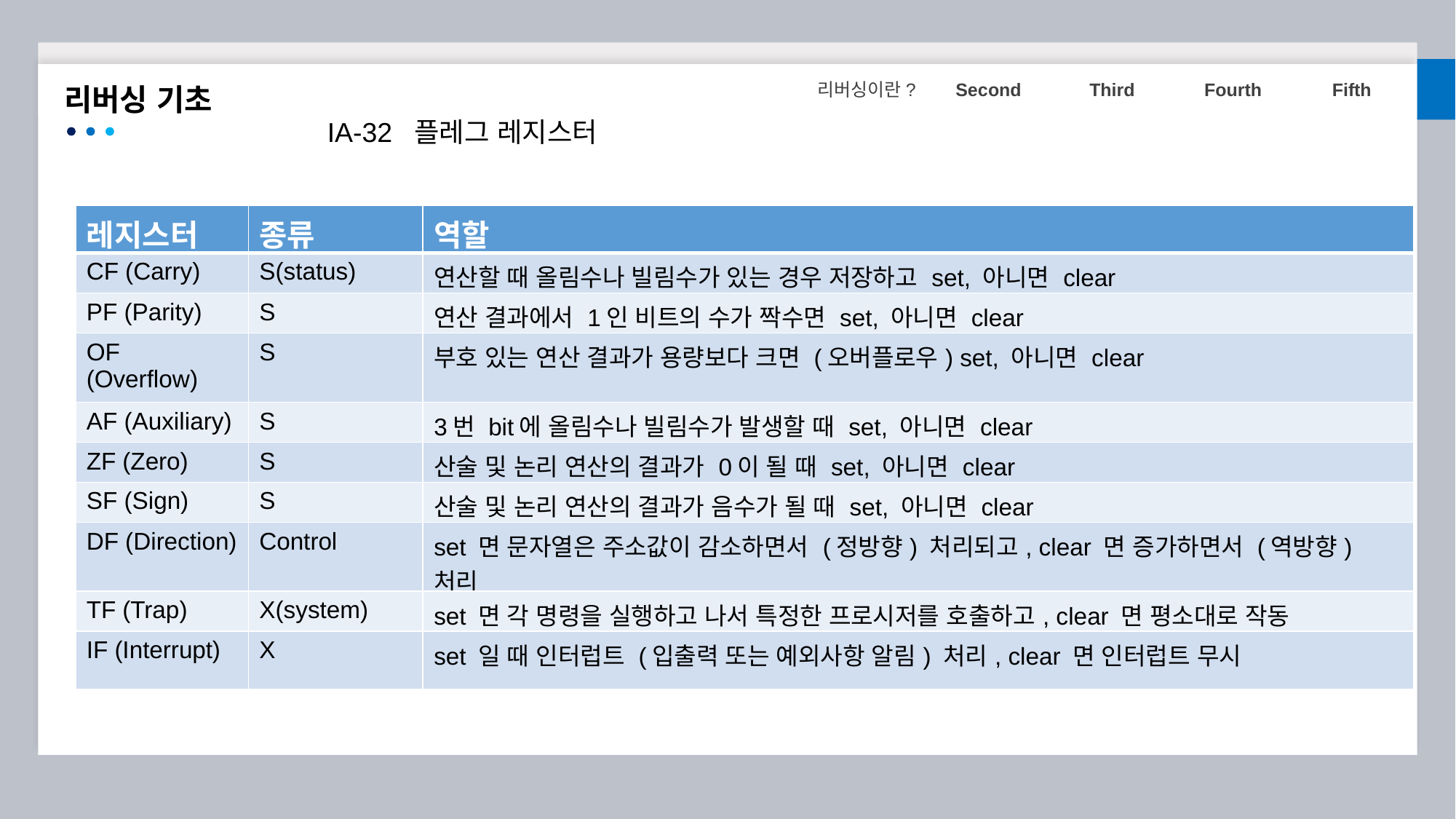

리버싱이란?
Second
Third
Fourth
Fifth
리버싱 기초
IA-32  플레그 레지스터

| 레지스터 | 종류 | 역할 |
| --- | --- | --- |
| CF (Carry) | S(status) | 연산할 때 올림수나 빌림수가 있는 경우 저장하고 set, 아니면 clear |
| PF (Parity) | S | 연산 결과에서 1인 비트의 수가 짝수면 set, 아니면 clear |
| OF (Overflow) | S | 부호 있는 연산 결과가 용량보다 크면 (오버플로우) set, 아니면 clear |
| AF (Auxiliary) | S | 3번 bit에 올림수나 빌림수가 발생할 때 set, 아니면 clear |
| ZF (Zero) | S | 산술 및 논리 연산의 결과가 0이 될 때 set, 아니면 clear |
| SF (Sign) | S | 산술 및 논리 연산의 결과가 음수가 될 때 set, 아니면 clear |
| DF (Direction) | Control | set 면 문자열은 주소값이 감소하면서 (정방향) 처리되고, clear 면 증가하면서 (역방향) 처리 |
| TF (Trap) | X(system) | set 면 각 명령을 실행하고 나서 특정한 프로시저를 호출하고, clear 면 평소대로 작동 |
| IF (Interrupt) | X | set 일 때 인터럽트 (입출력 또는 예외사항 알림) 처리, clear 면 인터럽트 무시 |